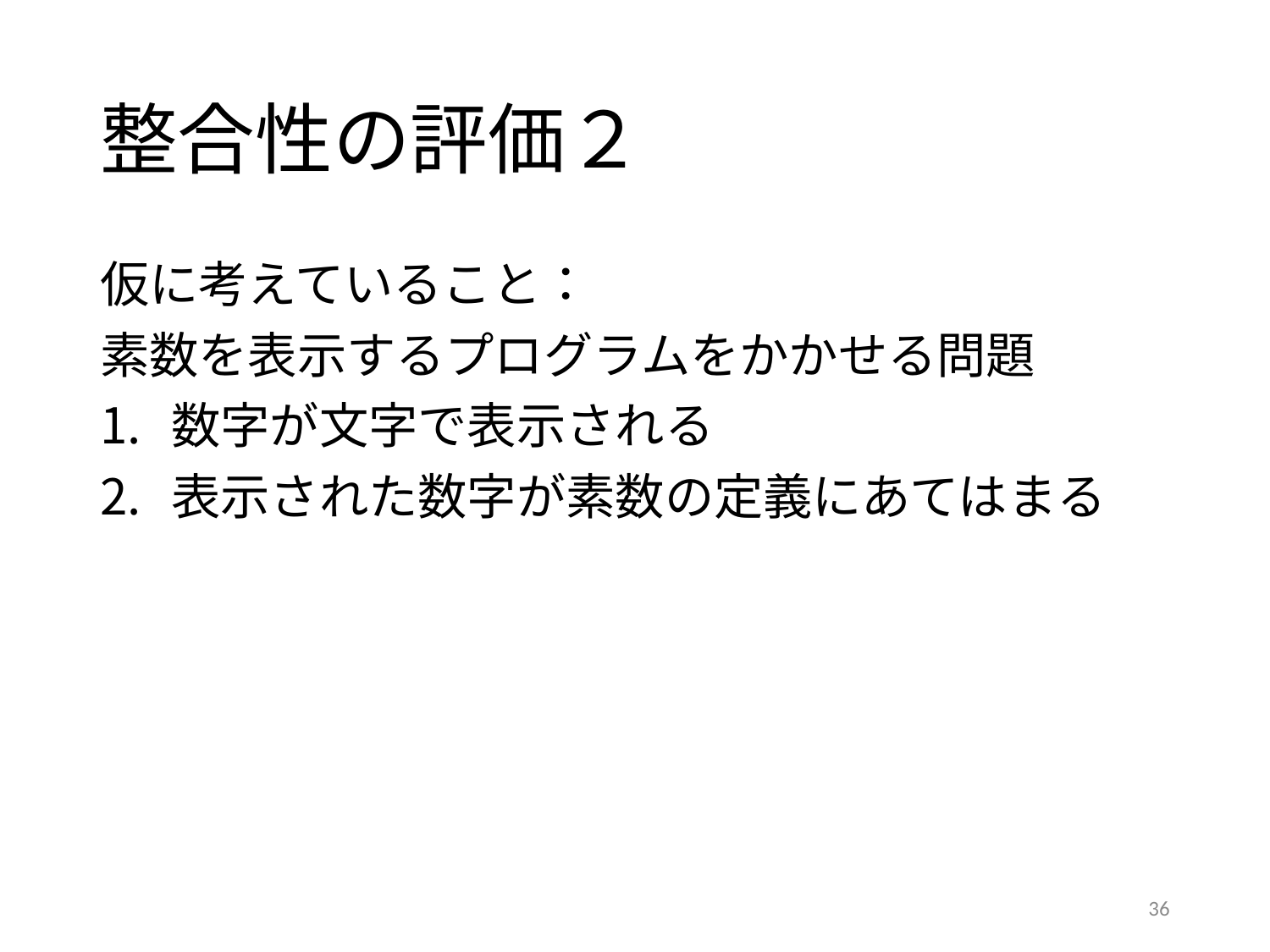

# 整合性の評価２
仮に考えていること：
素数を表示するプログラムをかかせる問題
数字が文字で表示される
表示された数字が素数の定義にあてはまる
36